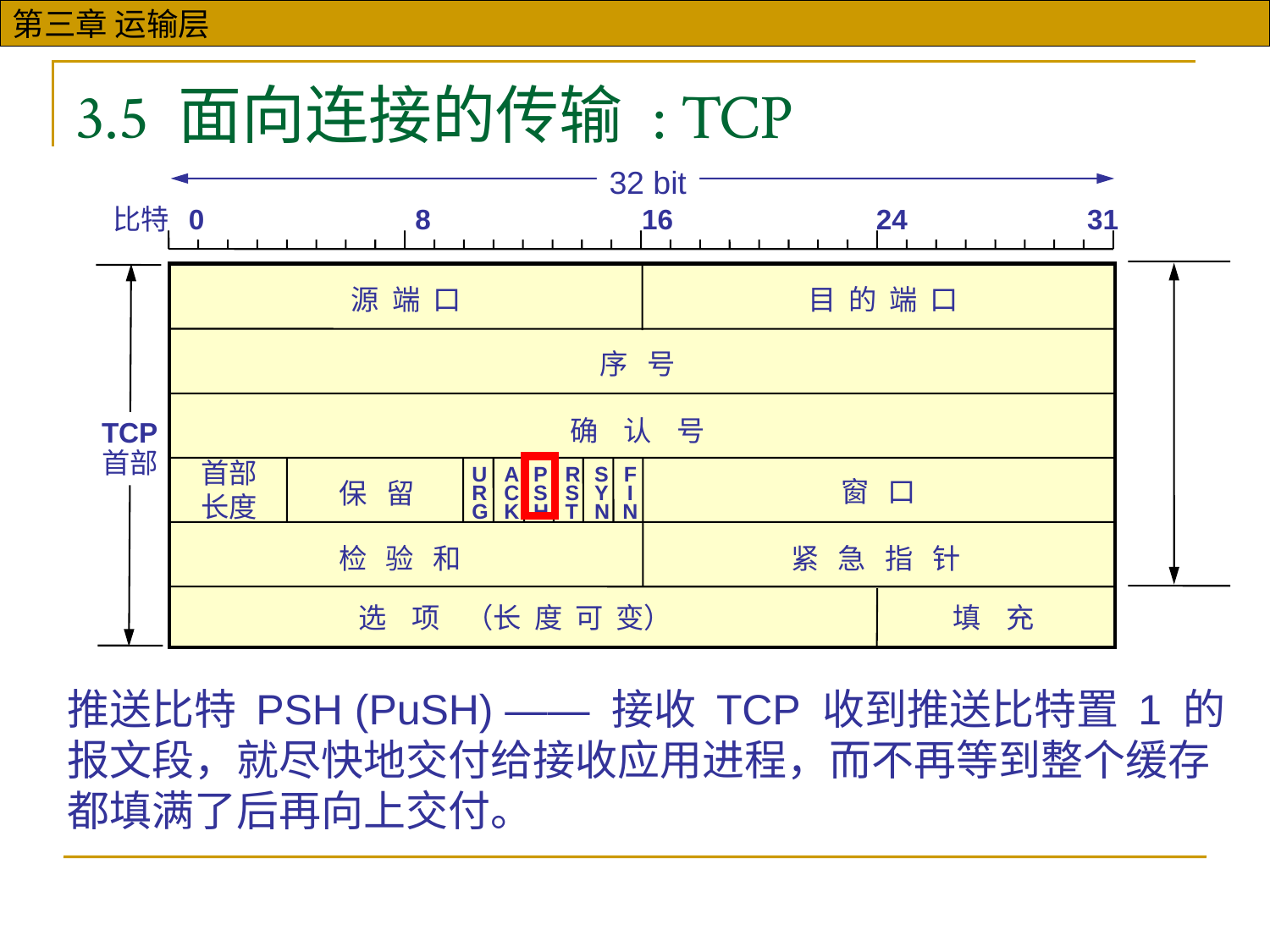

# 3.5 面向连接的传输 : TCP
32 bit

比特  0                           8                           16                          24                       31

源  端  口
目  的  端  口

序   号

确    认    号
TCP
首部
首部
长度

U
R
G
A
C
K
P
S
H
R
S
T
S
Y
N
F
I
N
窗   口
保   留

检   验   和
紧   急   指   针

选    项    （长  度  可  变）
填    充

推送比特 PSH (PuSH) —— 接收 TCP 收到推送比特置 1 的报文段，就尽快地交付给接收应用进程，而不再等到整个缓存都填满了后再向上交付。
71